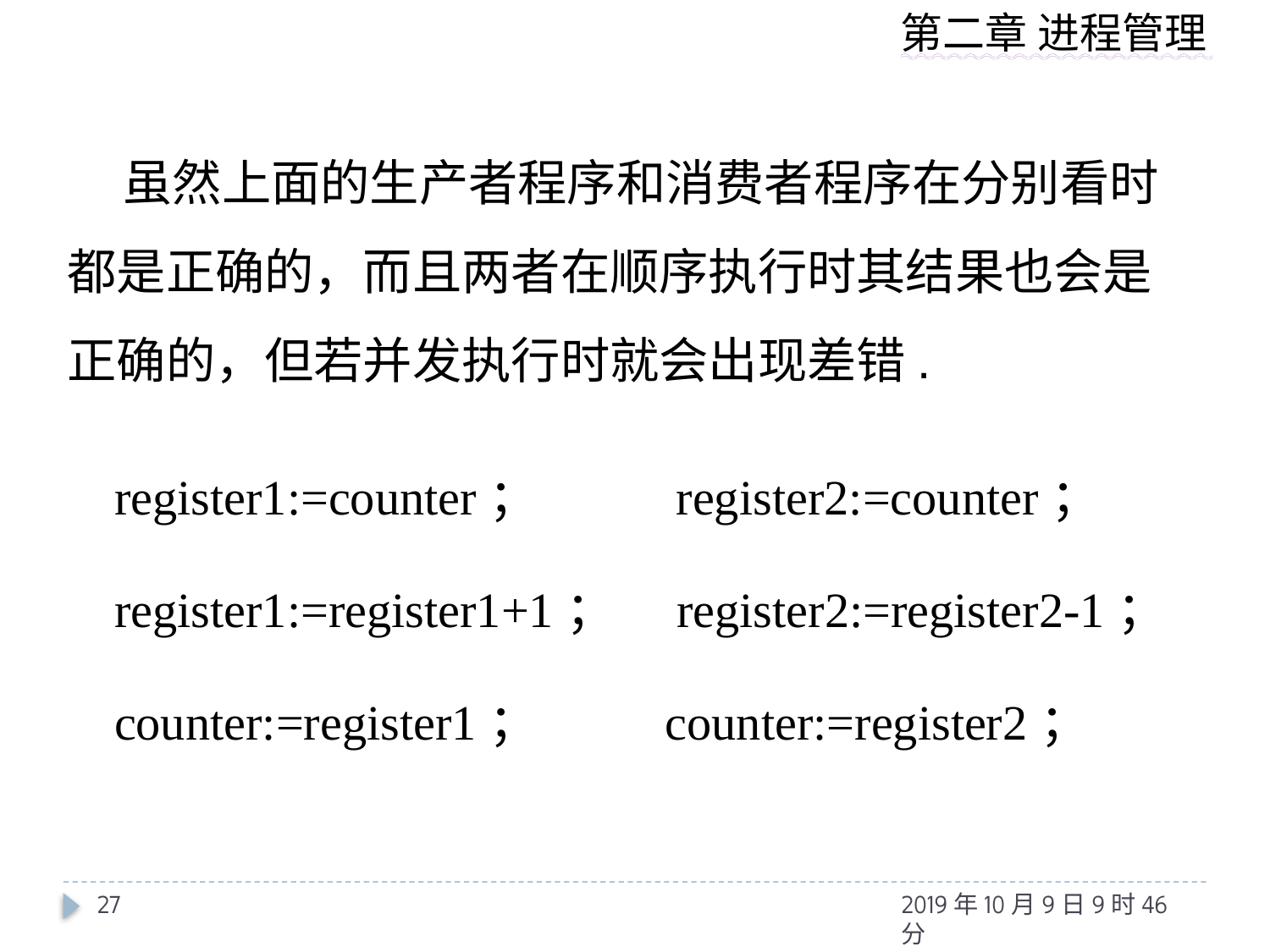

虽然上面的生产者程序和消费者程序在分别看时都是正确的，而且两者在顺序执行时其结果也会是正确的，但若并发执行时就会出现差错.
register1:=counter；     　  register2:=counter；
register1:=register1+1；　register2:=register2-1；
counter:=register1；     　 counter:=register2；
27
2019年10月9日9时46分